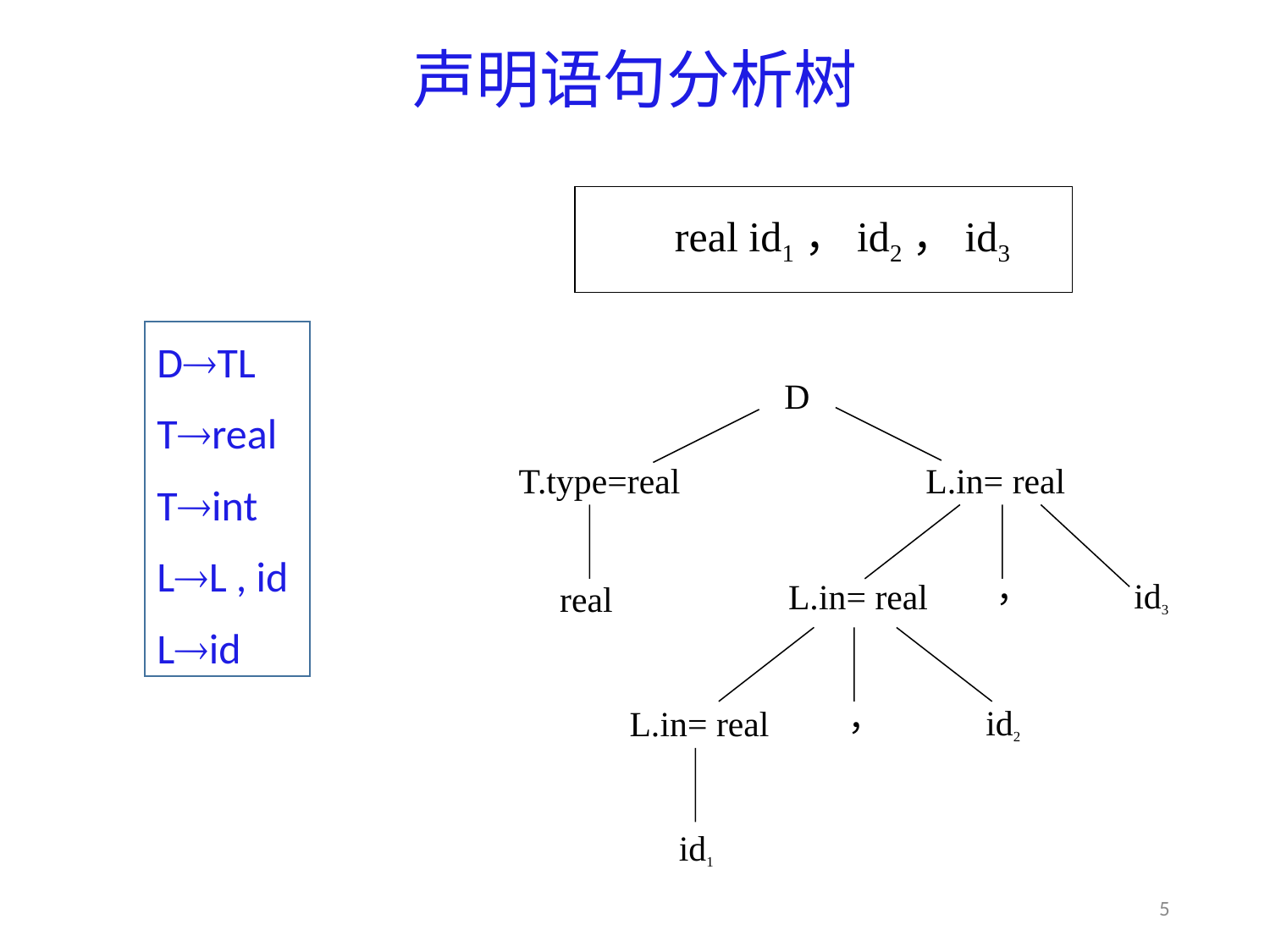

# 声明语句分析树

real id1，id2，id3
D

T.type=real
L.in= real

，
id3
L.in= real
real

，
id2
L.in= real

id1

D→TL
T→real
T→int
L→L , id
L→id
5